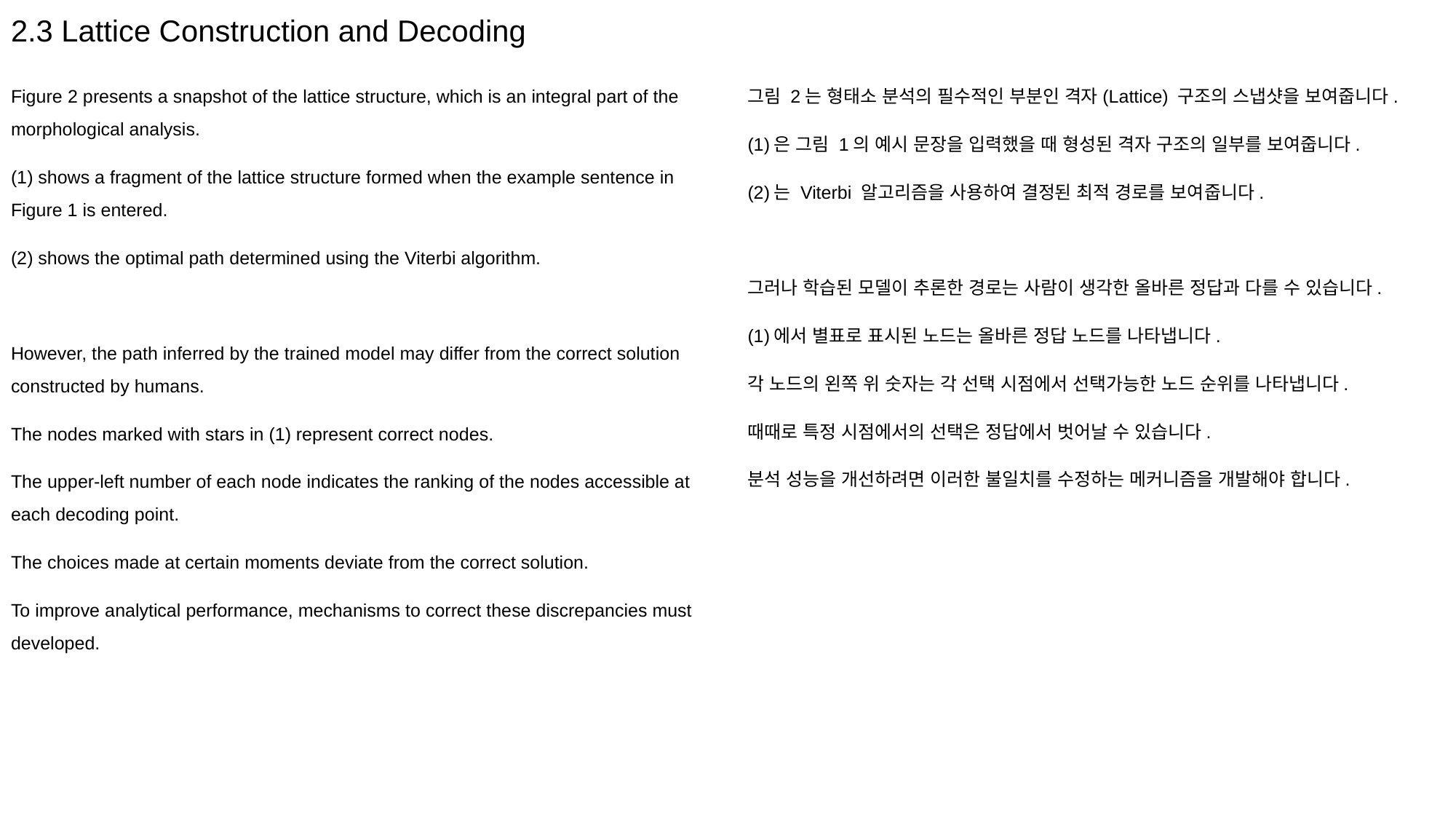

# 2.3 Lattice Construction and Decoding
Figure 2 presents a snapshot of the lattice structure, which is an integral part of the morphological analysis.
(1) shows a fragment of the lattice structure formed when the example sentence in Figure 1 is entered.
(2) shows the optimal path determined using the Viterbi algorithm.

However, the path inferred by the trained model may differ from the correct solution constructed by humans.
The nodes marked with stars in (1) represent correct nodes.
The upper-left number of each node indicates the ranking of the nodes accessible at each decoding point.
The choices made at certain moments deviate from the correct solution.
To improve analytical performance, mechanisms to correct these discrepancies must developed.
그림 2는 형태소 분석의 필수적인 부분인 격자(Lattice) 구조의 스냅샷을 보여줍니다.
(1)은 그림 1의 예시 문장을 입력했을 때 형성된 격자 구조의 일부를 보여줍니다.
(2)는 Viterbi 알고리즘을 사용하여 결정된 최적 경로를 보여줍니다.

그러나 학습된 모델이 추론한 경로는 사람이 생각한 올바른 정답과 다를 수 있습니다.
(1)에서 별표로 표시된 노드는 올바른 정답 노드를 나타냅니다.
각 노드의 왼쪽 위 숫자는 각 선택 시점에서 선택가능한 노드 순위를 나타냅니다.
때때로 특정 시점에서의 선택은 정답에서 벗어날 수 있습니다.
분석 성능을 개선하려면 이러한 불일치를 수정하는 메커니즘을 개발해야 합니다.